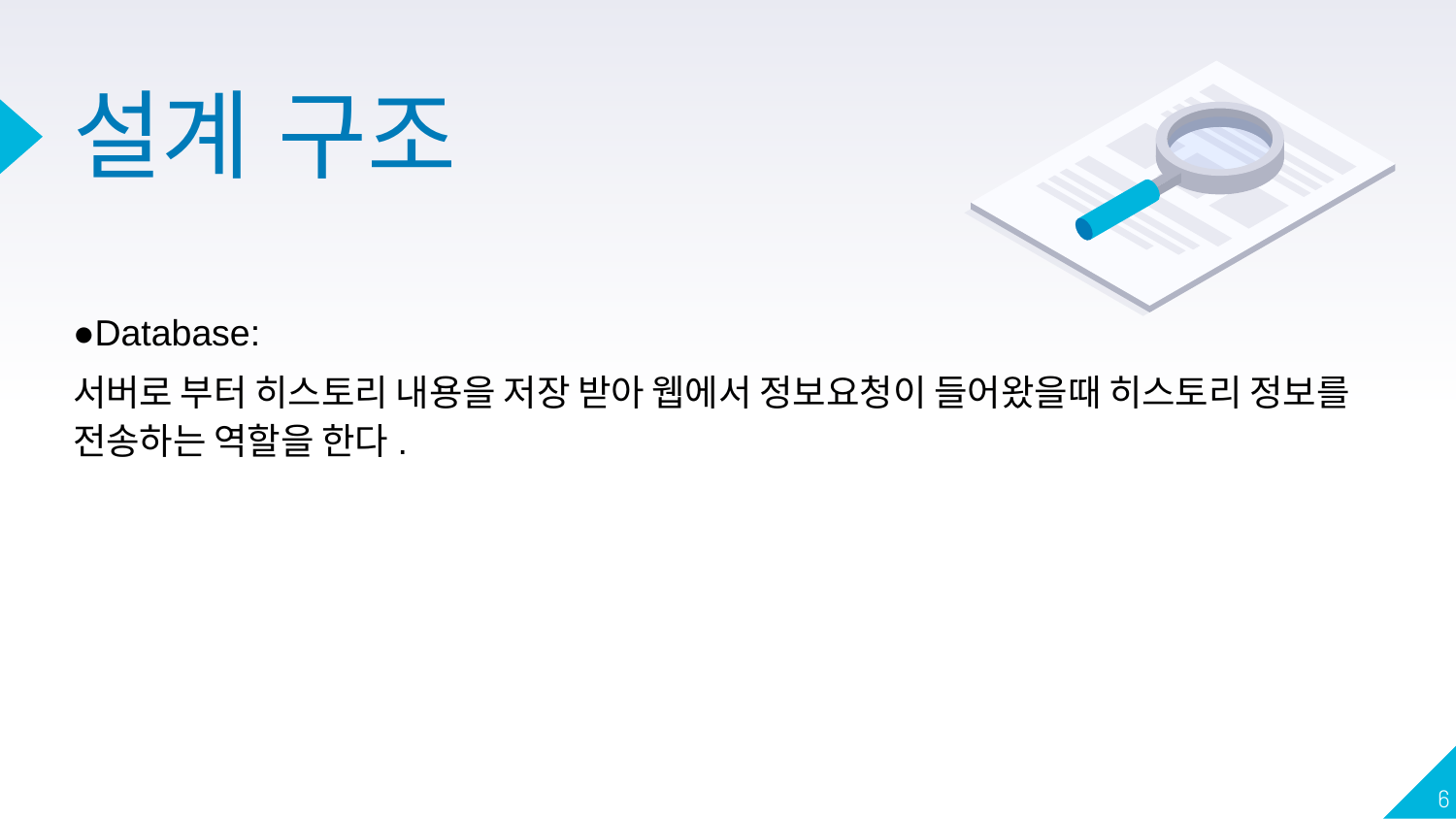

# 설계 구조
●Database:
서버로 부터 히스토리 내용을 저장 받아 웹에서 정보요청이 들어왔을때 히스토리 정보를 전송하는 역할을 한다.

6